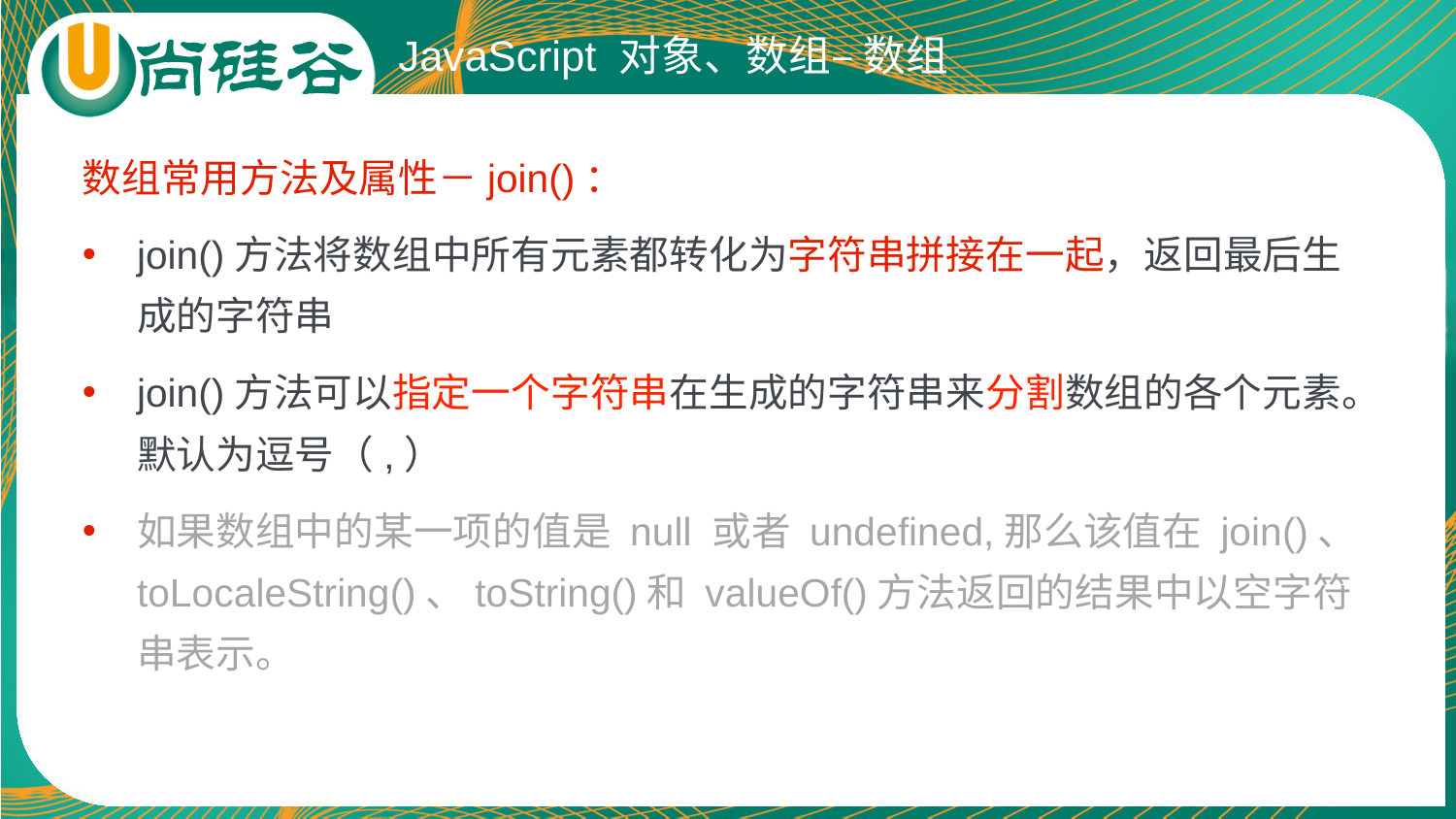

# JavaScript 对象、数组– 数组
数组常用方法及属性－join()：
join()方法将数组中所有元素都转化为字符串拼接在一起，返回最后生成的字符串
join()方法可以指定一个字符串在生成的字符串来分割数组的各个元素。默认为逗号（,）
如果数组中的某一项的值是 null 或者 undefined,那么该值在 join()、 toLocaleString()、toString()和 valueOf()方法返回的结果中以空字符串表示。